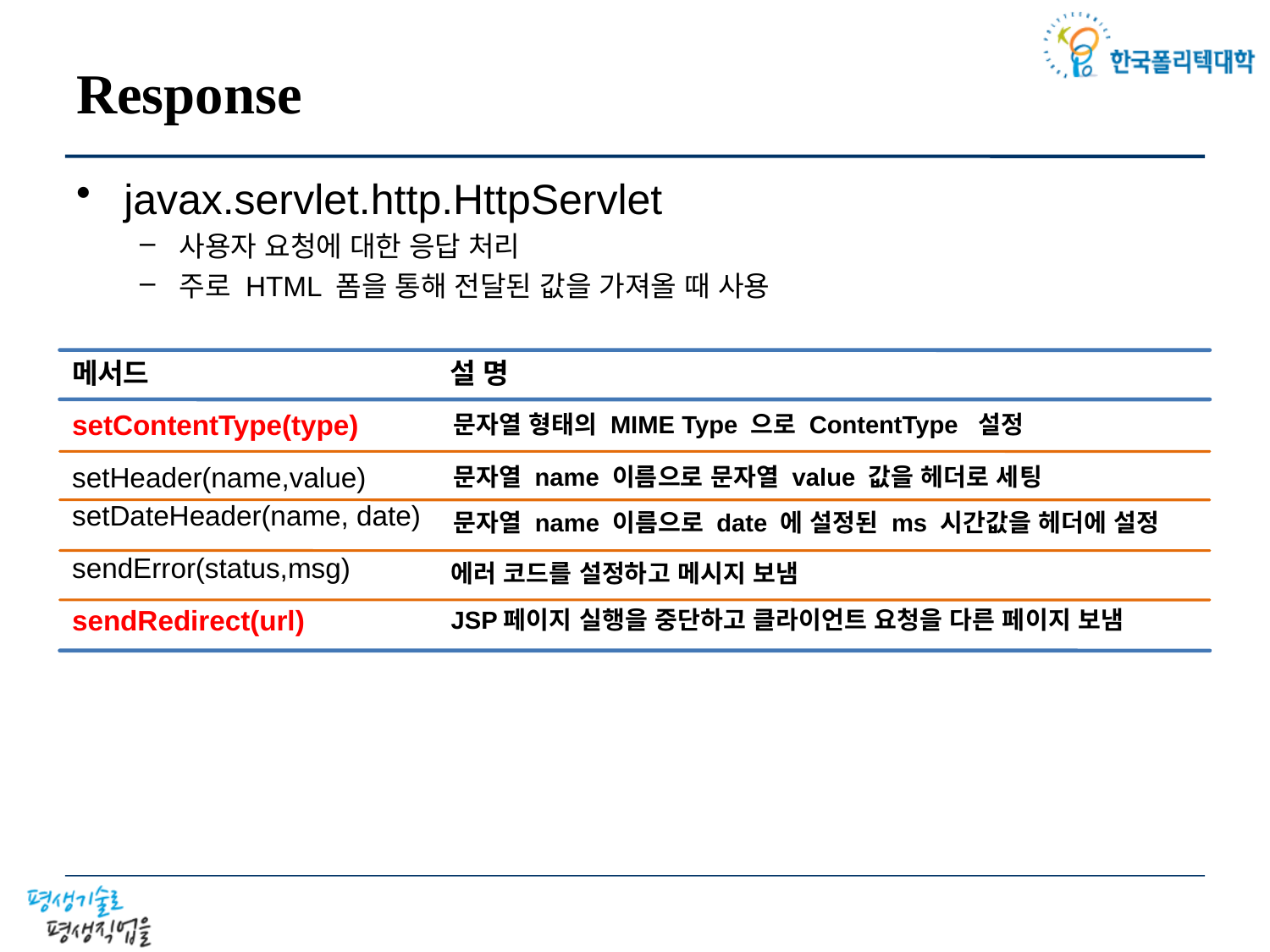

# Response
javax.servlet.http.HttpServlet
사용자 요청에 대한 응답 처리
주로 HTML 폼을 통해 전달된 값을 가져올 때 사용

메서드
    설 명

setContentType(type)
문자열 형태의 MIME Type 으로 ContentType  설정

setHeader(name,value)
문자열 name 이름으로 문자열 value 값을 헤더로 세팅

문자열 name 이름으로 date 에 설정된 ms 시간값을 헤더에 설정
setDateHeader(name, date)

sendError(status,msg)
에러 코드를 설정하고 메시지 보냄

sendRedirect(url)
JSP페이지 실행을 중단하고 클라이언트 요청을 다른 페이지 보냄